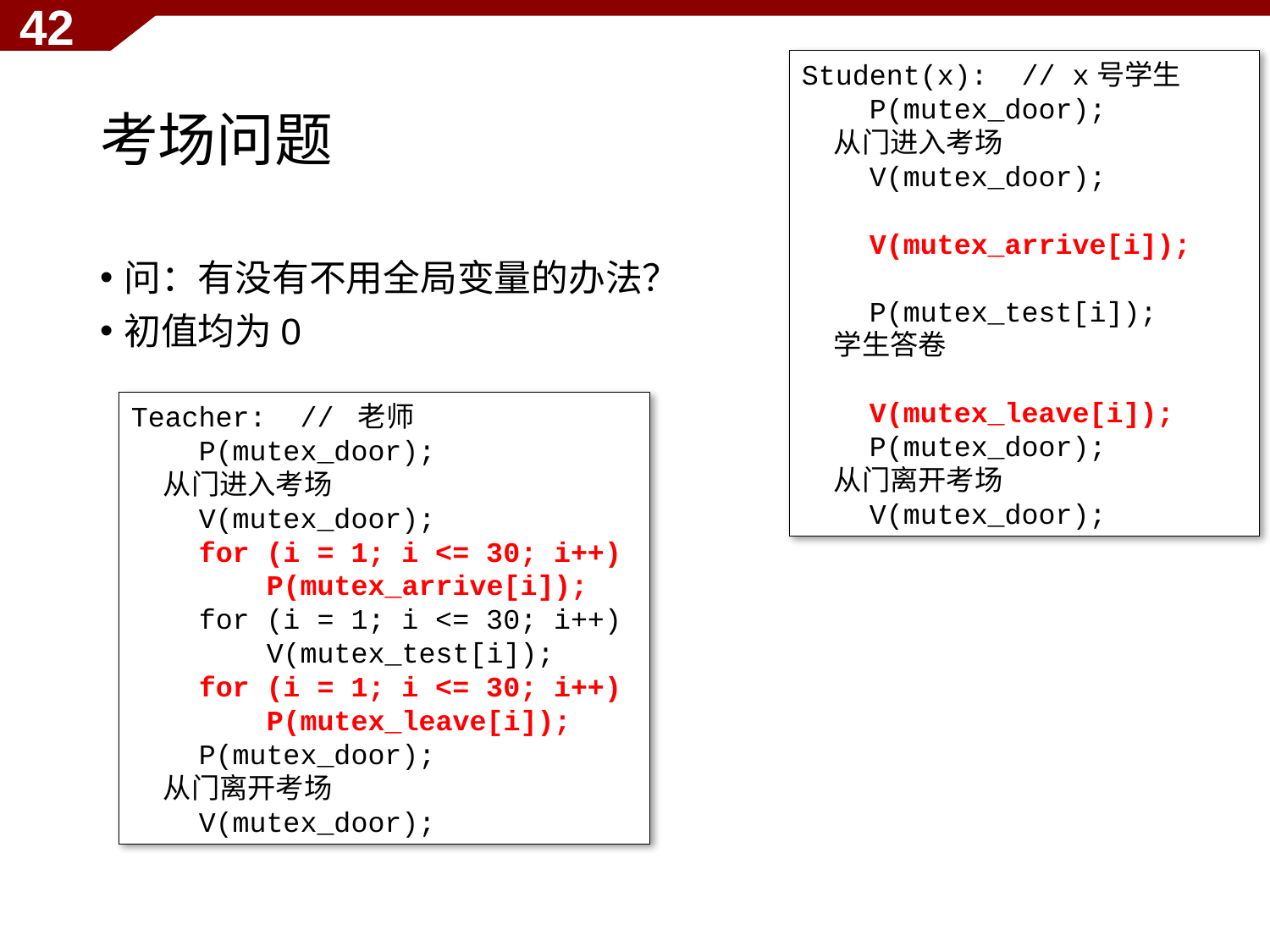

42
Student(x):  // x号学生
    P(mutex_door);
    从门进入考场
    V(mutex_door);

    V(mutex_arrive[i]);

    P(mutex_test[i]);
    学生答卷

    V(mutex_leave[i]);
    P(mutex_door);
    从门离开考场
    V(mutex_door);
# 考场问题
问：有没有不用全局变量的办法？
初值均为0
Teacher:  // 老师
    P(mutex_door);
    从门进入考场
    V(mutex_door);
    for (i = 1; i <= 30; i++)
        P(mutex_arrive[i]);
    for (i = 1; i <= 30; i++)
        V(mutex_test[i]);
    for (i = 1; i <= 30; i++)
        P(mutex_leave[i]);
    P(mutex_door);
    从门离开考场
    V(mutex_door);